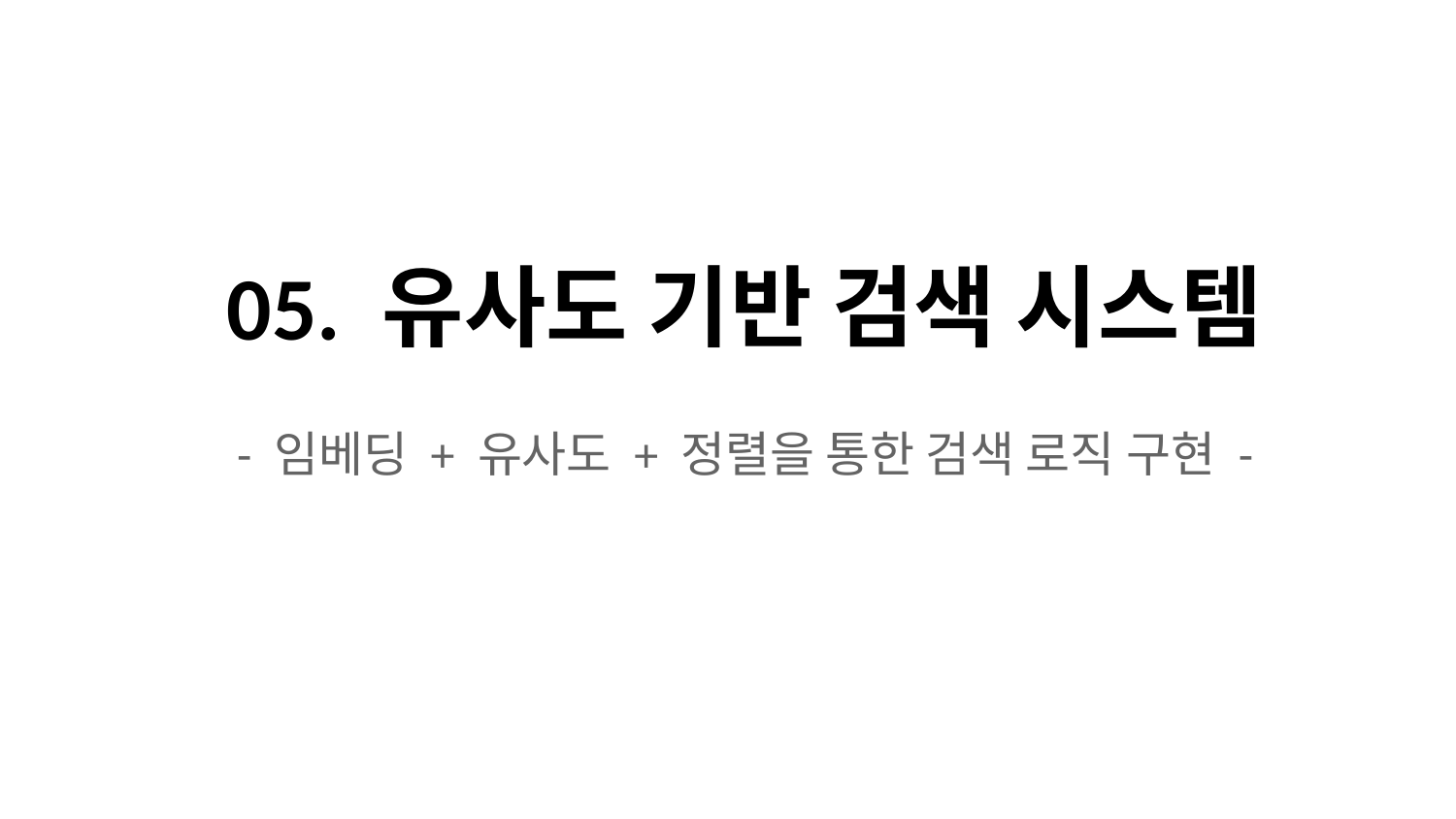

05. 유사도 기반 검색 시스템

- 임베딩 + 유사도 + 정렬을 통한 검색 로직 구현 -